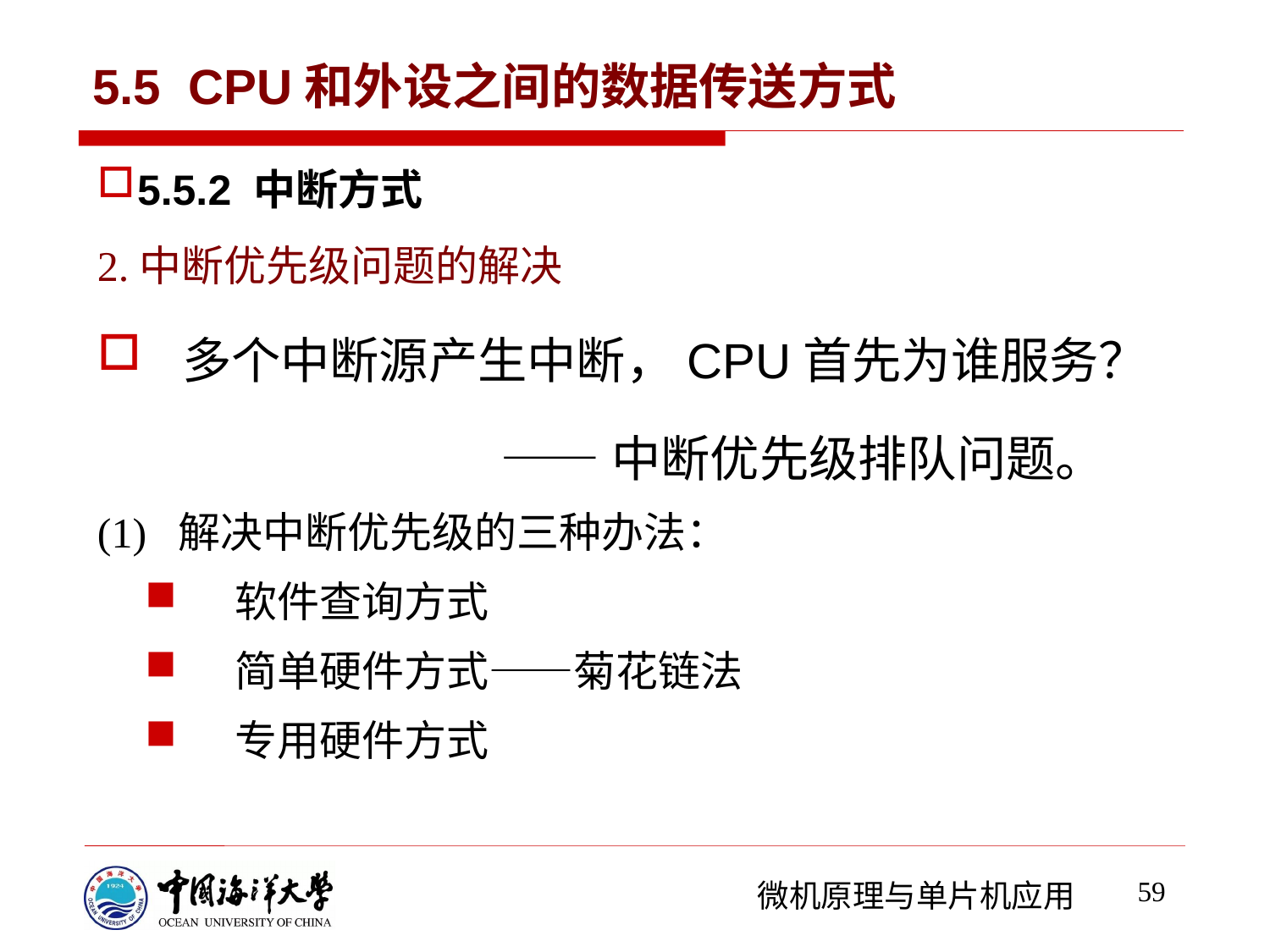

# 5.5  CPU和外设之间的数据传送方式
5.5.2 中断方式
2.中断优先级问题的解决
多个中断源产生中断，CPU首先为谁服务？
	                             ——中断优先级排队问题。
(1)  解决中断优先级的三种办法：
软件查询方式
简单硬件方式——菊花链法
专用硬件方式
59